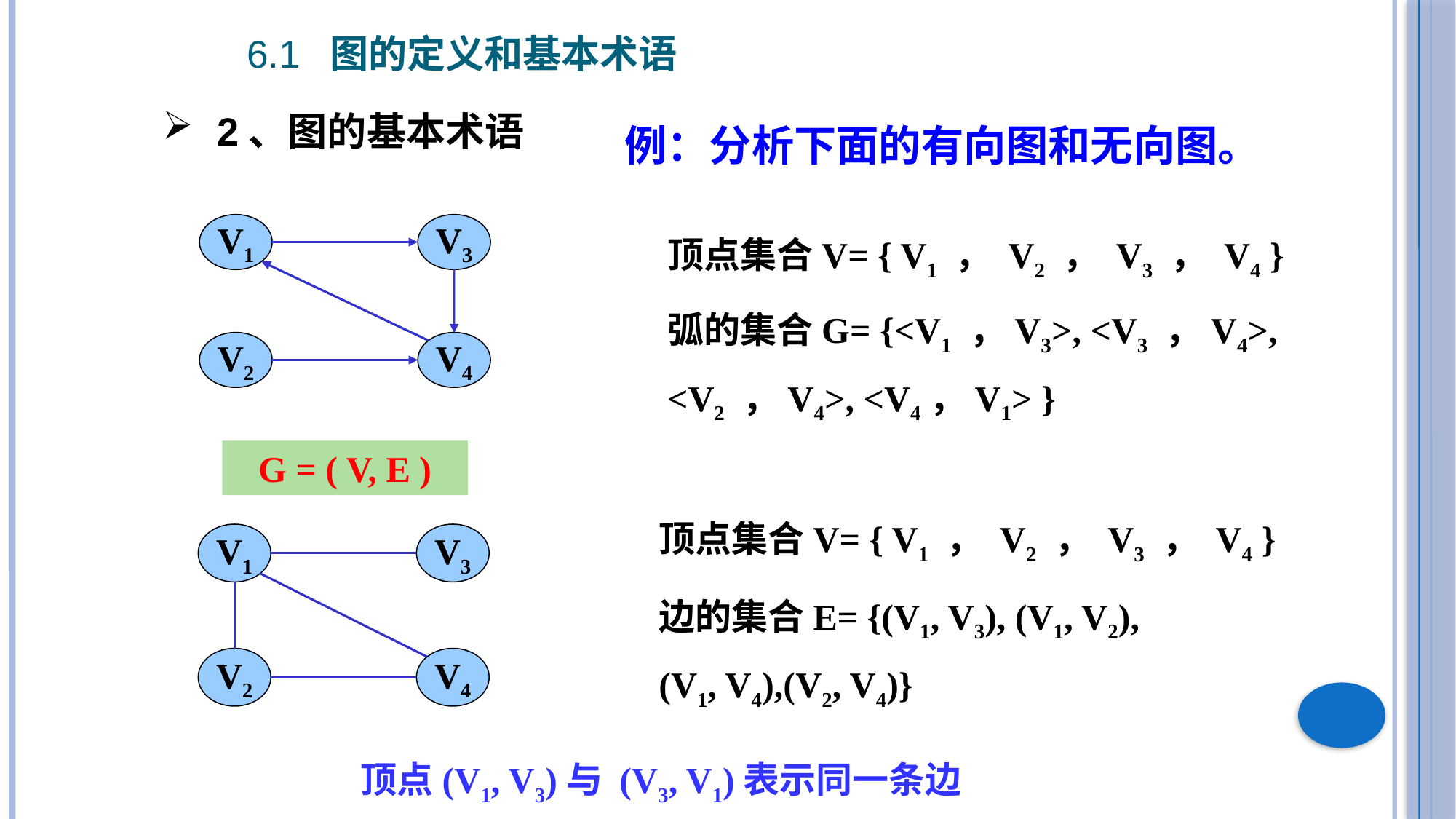

6.1  图的定义和基本术语
2、图的基本术语
# 例：分析下面的有向图和无向图。
V1
V3
V2
V4
顶点集合V= { V1 ， V2 ， V3 ， V4 }

弧的集合G= {<V1 ，V3>, <V3 ，V4>,
<V2 ，V4>, <V4，V1> }
G = ( V, E )
顶点集合V= { V1 ， V2 ， V3 ， V4 }
V1
V3
V2
V4
边的集合E= {(V1, V3), (V1, V2),
(V1, V4),(V2, V4)}
顶点(V1, V3)与 (V3, V1)表示同一条边